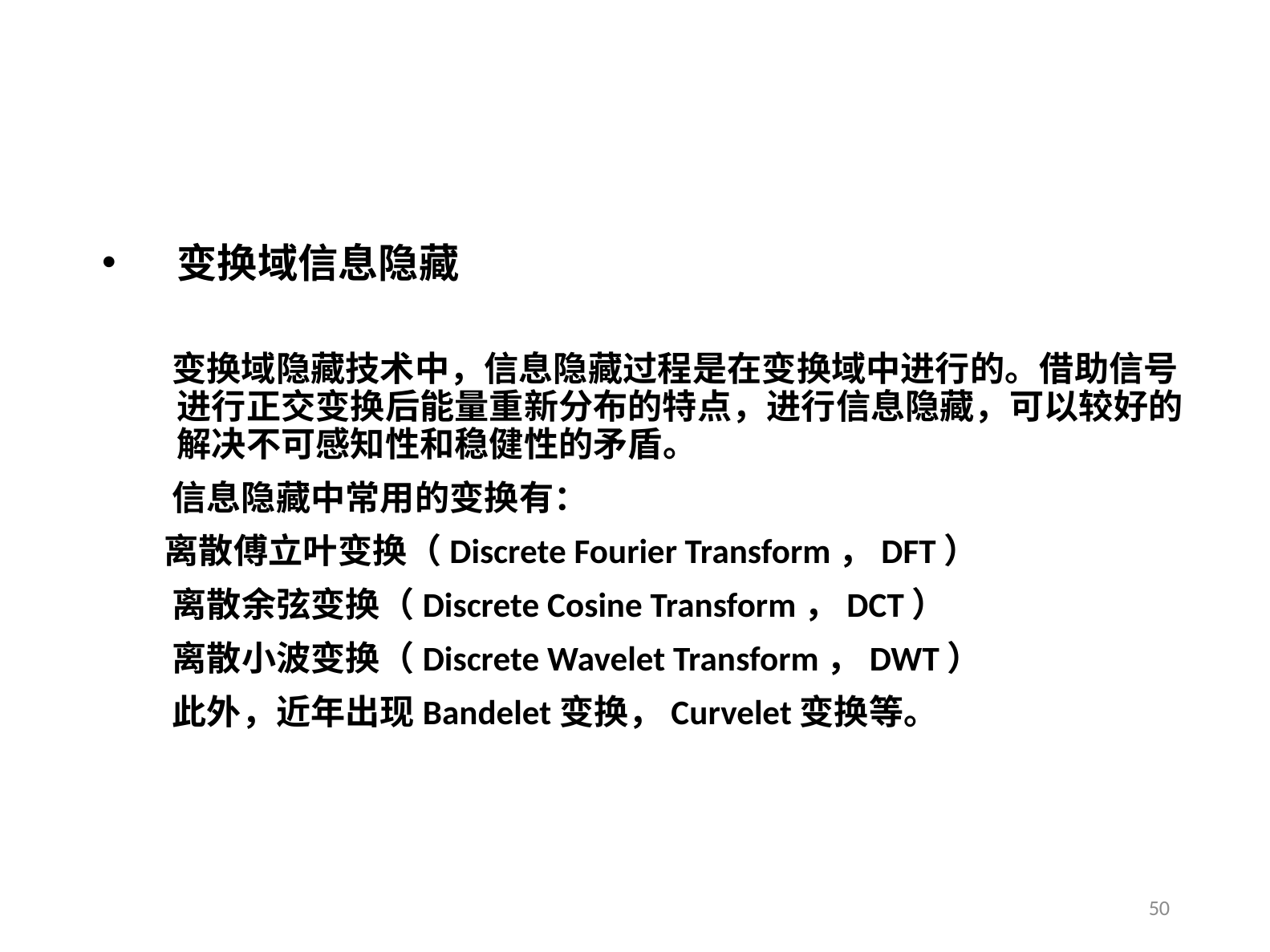

变换域信息隐藏

        变换域隐藏技术中，信息隐藏过程是在变换域中进行的。借助信号进行正交变换后能量重新分布的特点，进行信息隐藏，可以较好的解决不可感知性和稳健性的矛盾。
        信息隐藏中常用的变换有：
       离散傅立叶变换（Discrete Fourier Transform，DFT）
        离散余弦变换（Discrete Cosine Transform，DCT）
        离散小波变换（Discrete Wavelet Transform，DWT）
        此外，近年出现Bandelet变换，Curvelet变换等。

50